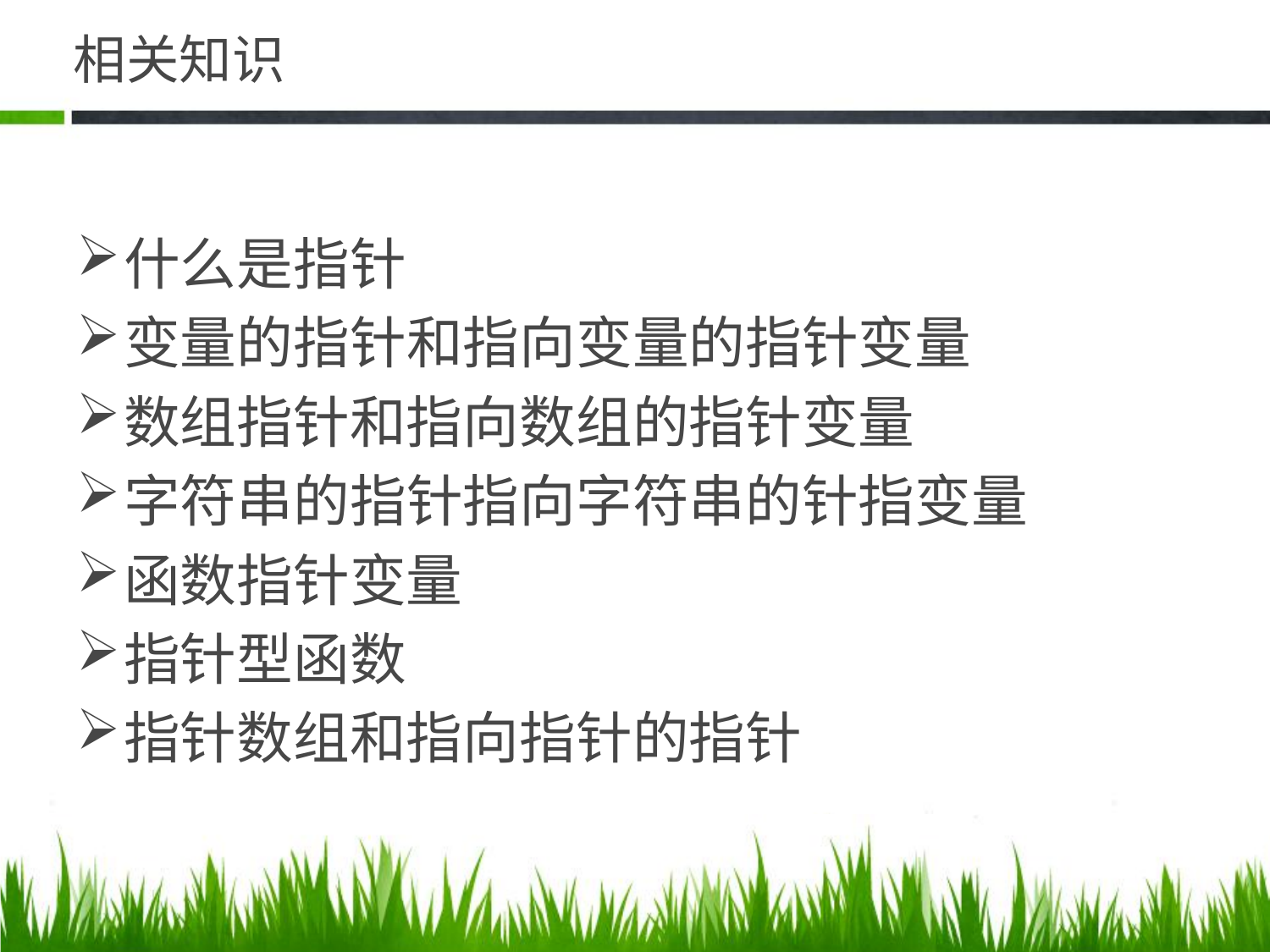

# 相关知识
什么是指针
变量的指针和指向变量的指针变量
数组指针和指向数组的指针变量
字符串的指针指向字符串的针指变量
函数指针变量
指针型函数
指针数组和指向指针的指针